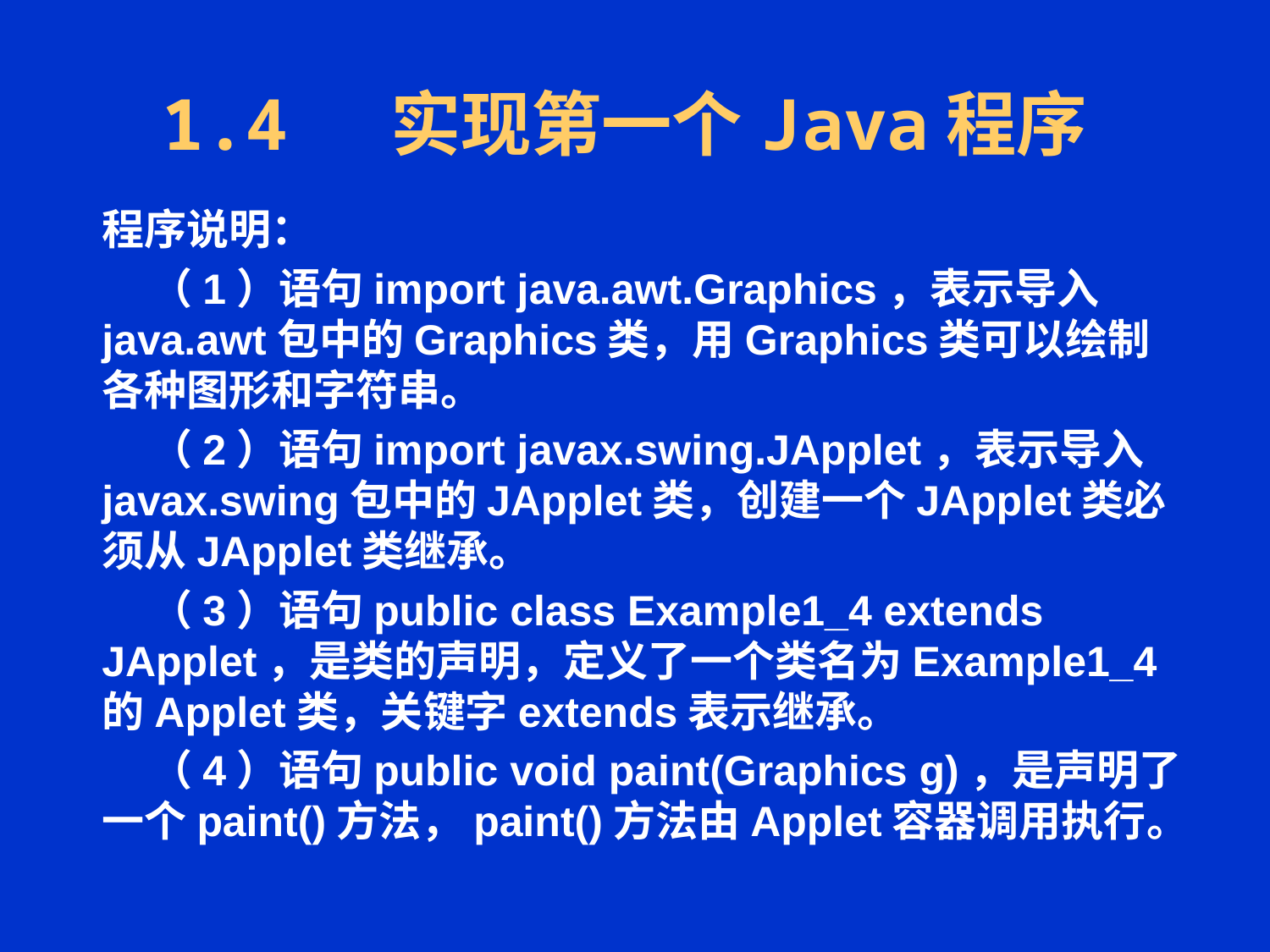

# 1.4  实现第一个Java程序
程序说明：
    （1）语句import java.awt.Graphics，表示导入java.awt包中的Graphics类，用Graphics类可以绘制各种图形和字符串。
    （2）语句import javax.swing.JApplet，表示导入javax.swing包中的JApplet类，创建一个JApplet类必须从JApplet类继承。
    （3）语句public class Example1_4 extends JApplet，是类的声明，定义了一个类名为Example1_4的Applet类，关键字extends表示继承。
    （4）语句public void paint(Graphics g)，是声明了一个paint()方法，paint()方法由Applet容器调用执行。